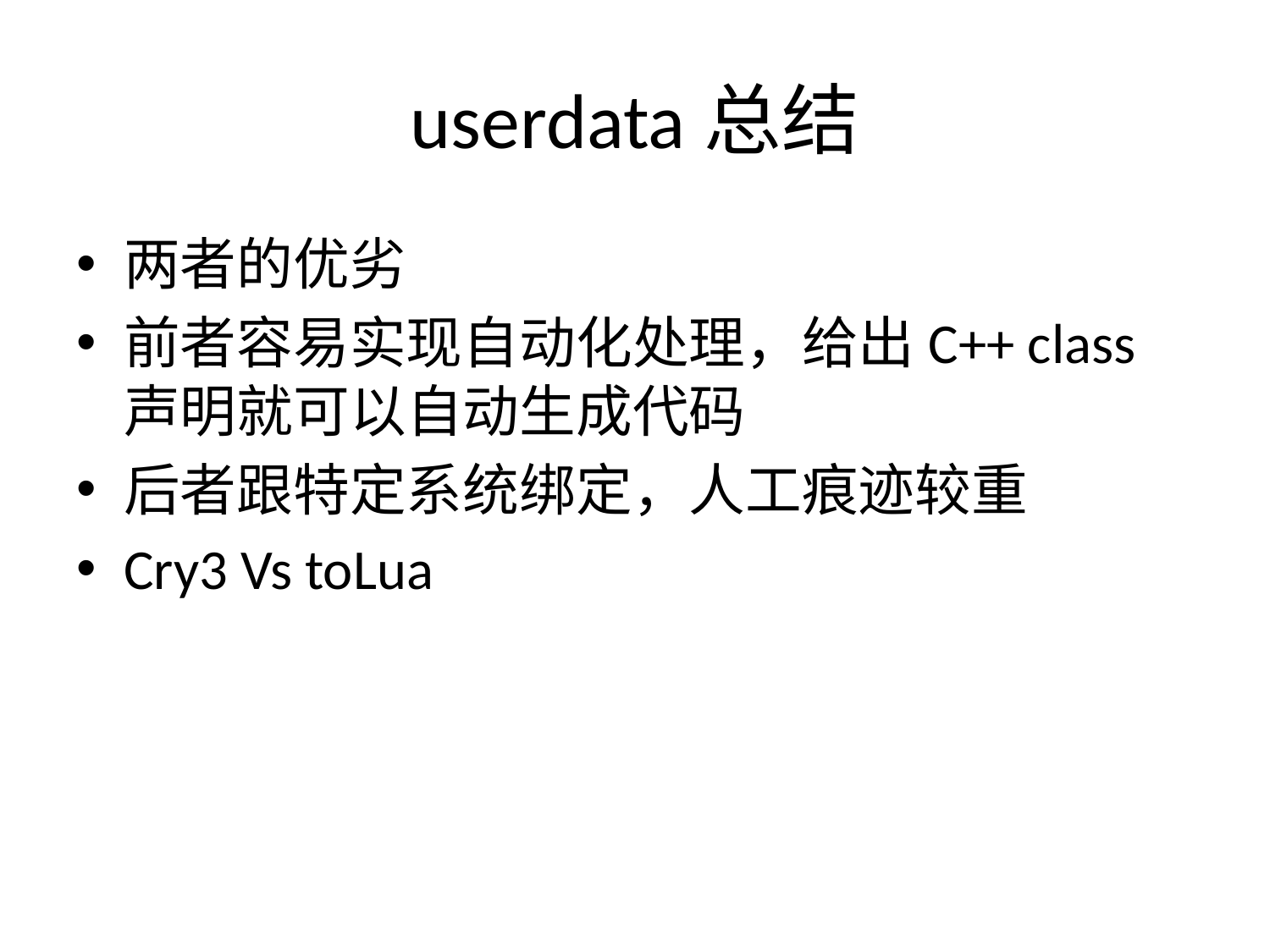

# userdata总结
两者的优劣
前者容易实现自动化处理，给出C++ class声明就可以自动生成代码
后者跟特定系统绑定，人工痕迹较重
Cry3 Vs toLua